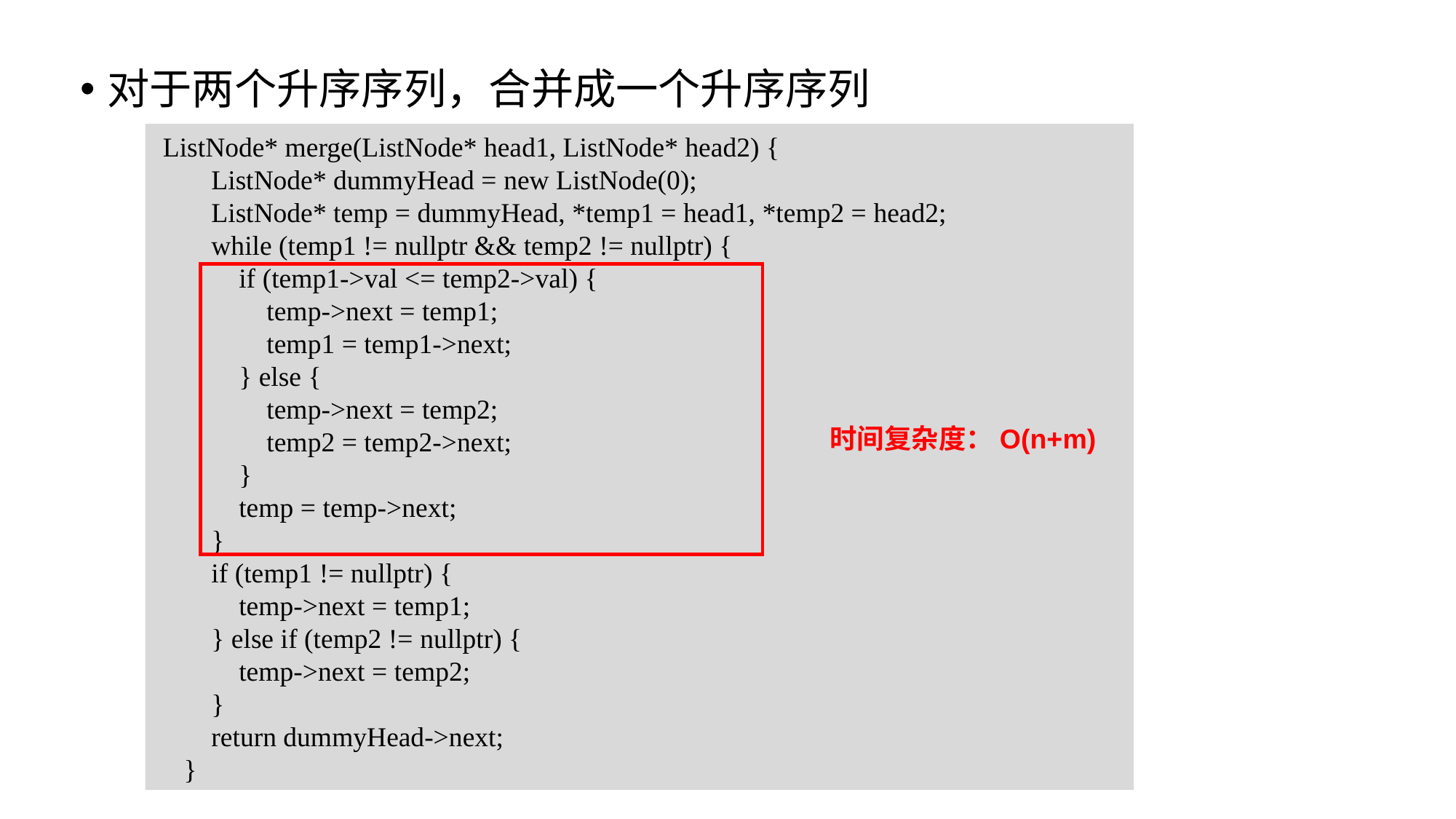

对于两个升序序列，合并成一个升序序列

 ListNode* merge(ListNode* head1, ListNode* head2) {
        ListNode* dummyHead = new ListNode(0);
        ListNode* temp = dummyHead, *temp1 = head1, *temp2 = head2;
        while (temp1 != nullptr && temp2 != nullptr) {
            if (temp1->val <= temp2->val) {
                temp->next = temp1;
                temp1 = temp1->next;
            } else {
                temp->next = temp2;
                temp2 = temp2->next;
            }
            temp = temp->next;
        }
        if (temp1 != nullptr) {
            temp->next = temp1;
        } else if (temp2 != nullptr) {
            temp->next = temp2;
        }
        return dummyHead->next;
    }

时间复杂度：O(n+m)